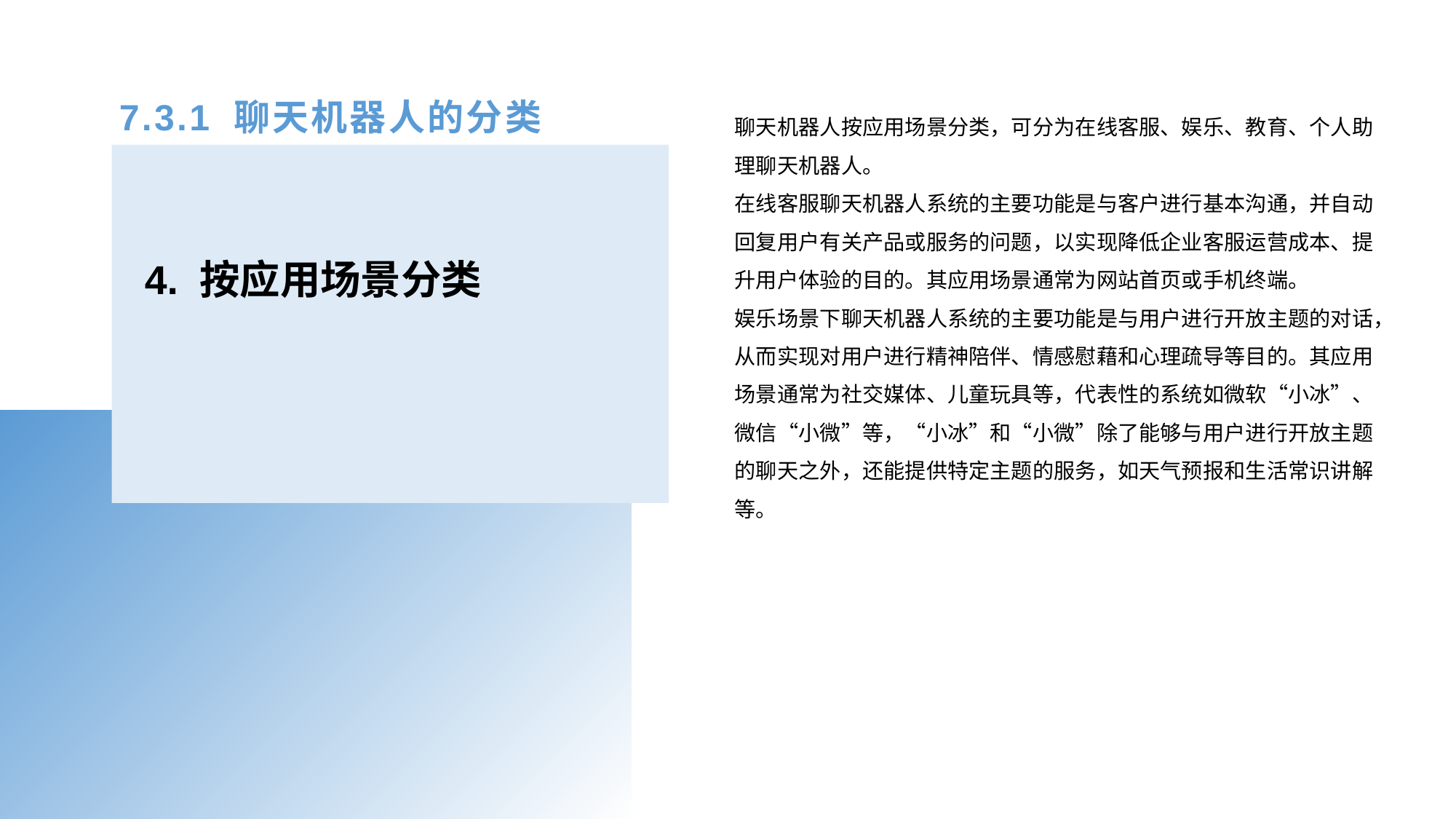

7.3.1 聊天机器人的分类
聊天机器人按应用场景分类，可分为在线客服、娱乐、教育、个人助理聊天机器人。
在线客服聊天机器人系统的主要功能是与客户进行基本沟通，并自动回复用户有关产品或服务的问题，以实现降低企业客服运营成本、提升用户体验的目的。其应用场景通常为网站首页或手机终端。
娱乐场景下聊天机器人系统的主要功能是与用户进行开放主题的对话，从而实现对用户进行精神陪伴、情感慰藉和心理疏导等目的。其应用场景通常为社交媒体、儿童玩具等，代表性的系统如微软“小冰”、微信“小微”等，“小冰”和“小微”除了能够与用户进行开放主题的聊天之外，还能提供特定主题的服务，如天气预报和生活常识讲解等。

4. 按应用场景分类